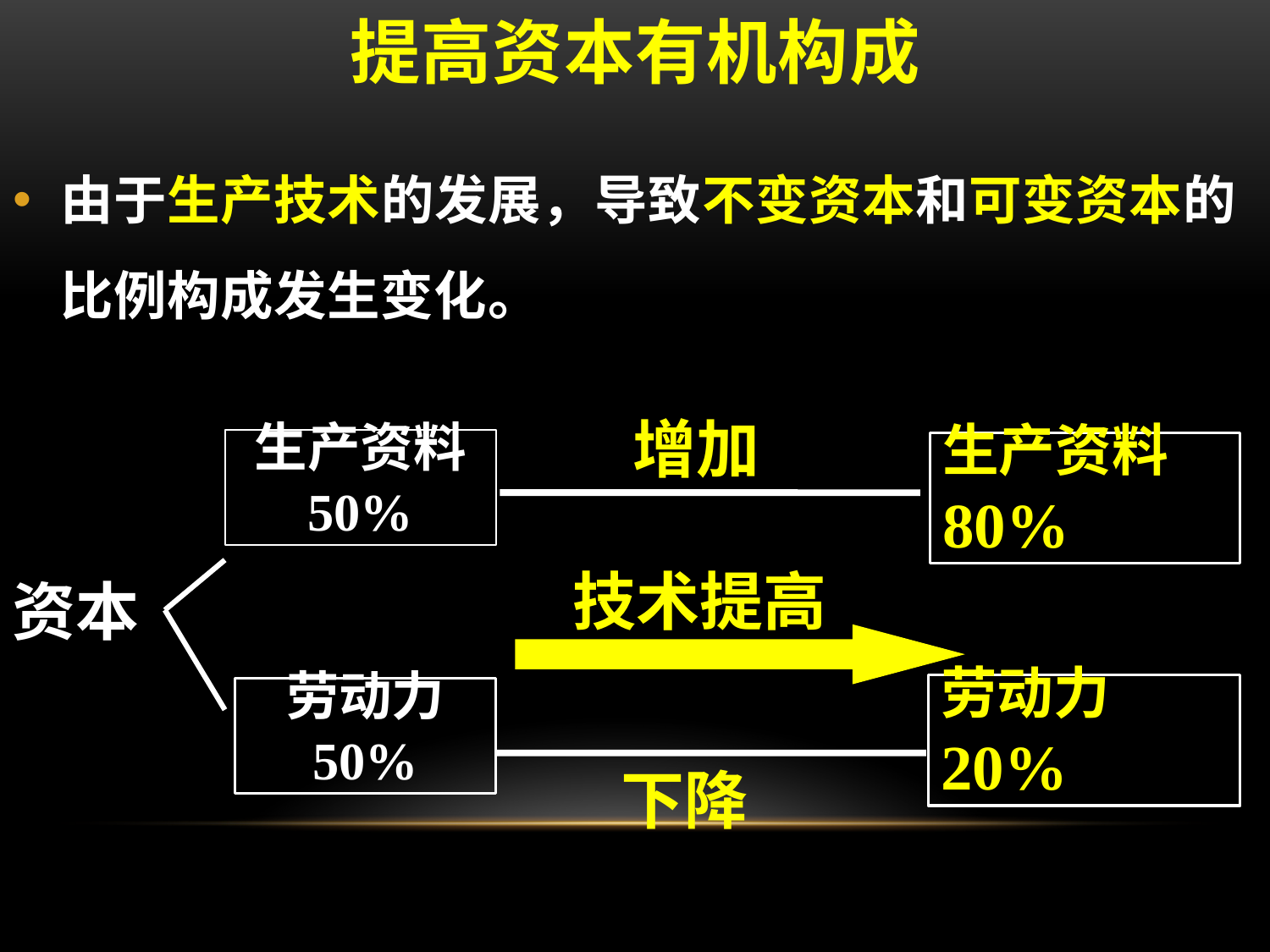

# 提高资本有机构成
由于生产技术的发展，导致不变资本和可变资本的比例构成发生变化。
增加
生产资料
80%

生产资料
50%

劳动力
50%
技术提高

资本
劳动力
20%

下降